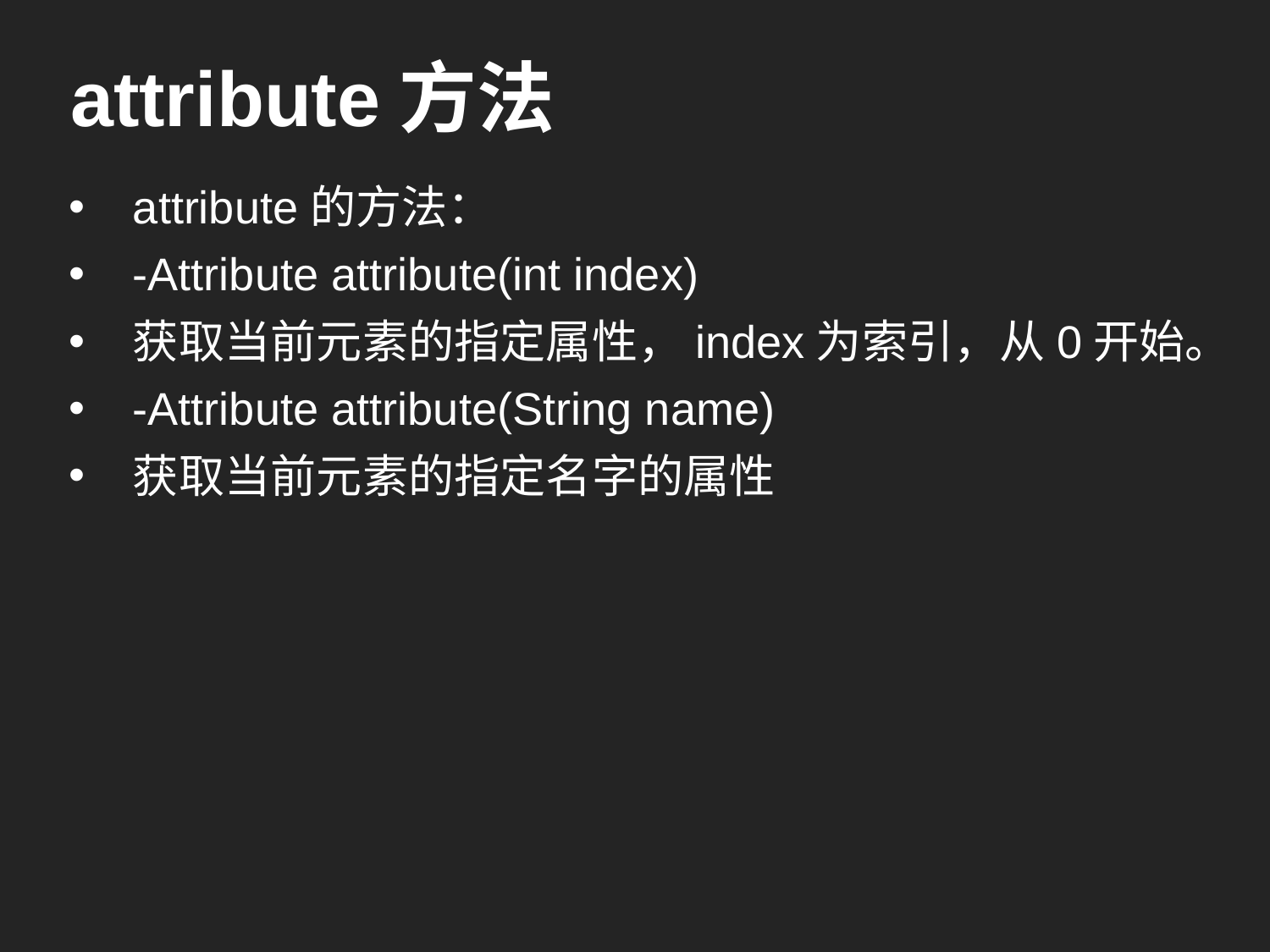

# attribute方法
attribute的方法：
-Attribute attribute(int index)
获取当前元素的指定属性，index为索引，从0开始。
-Attribute attribute(String name)
获取当前元素的指定名字的属性